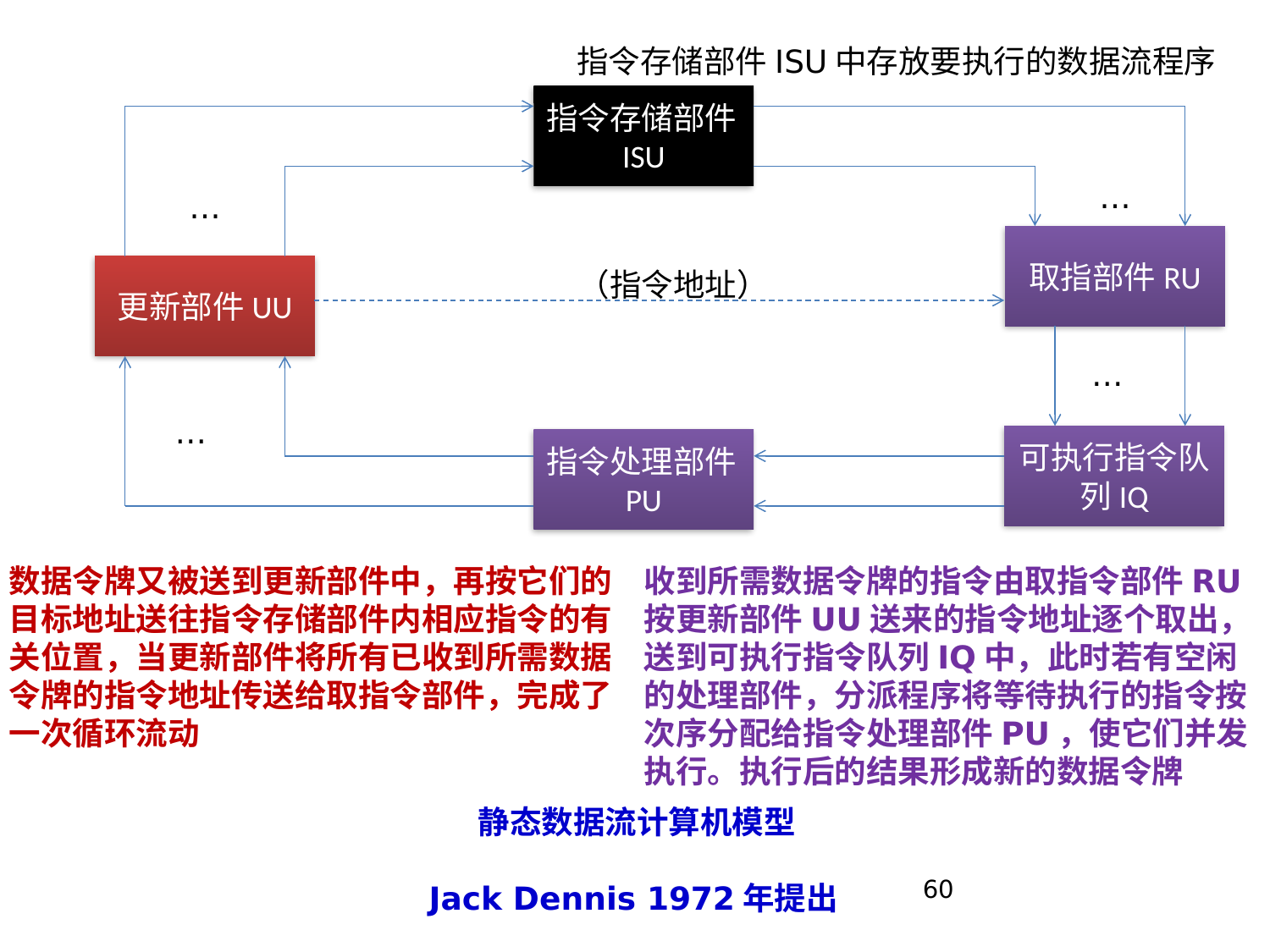

指令存储部件ISU中存放要执行的数据流程序
指令存储部件ISU
…
…
取指部件RU
更新部件UU
（指令地址）
…
…
可执行指令队列IQ
指令处理部件PU
数据令牌又被送到更新部件中，再按它们的目标地址送往指令存储部件内相应指令的有关位置，当更新部件将所有已收到所需数据令牌的指令地址传送给取指令部件，完成了一次循环流动
收到所需数据令牌的指令由取指令部件RU按更新部件UU送来的指令地址逐个取出，送到可执行指令队列IQ中，此时若有空闲的处理部件，分派程序将等待执行的指令按次序分配给指令处理部件PU，使它们并发执行。执行后的结果形成新的数据令牌
静态数据流计算机模型

Jack Dennis 1972年提出
60